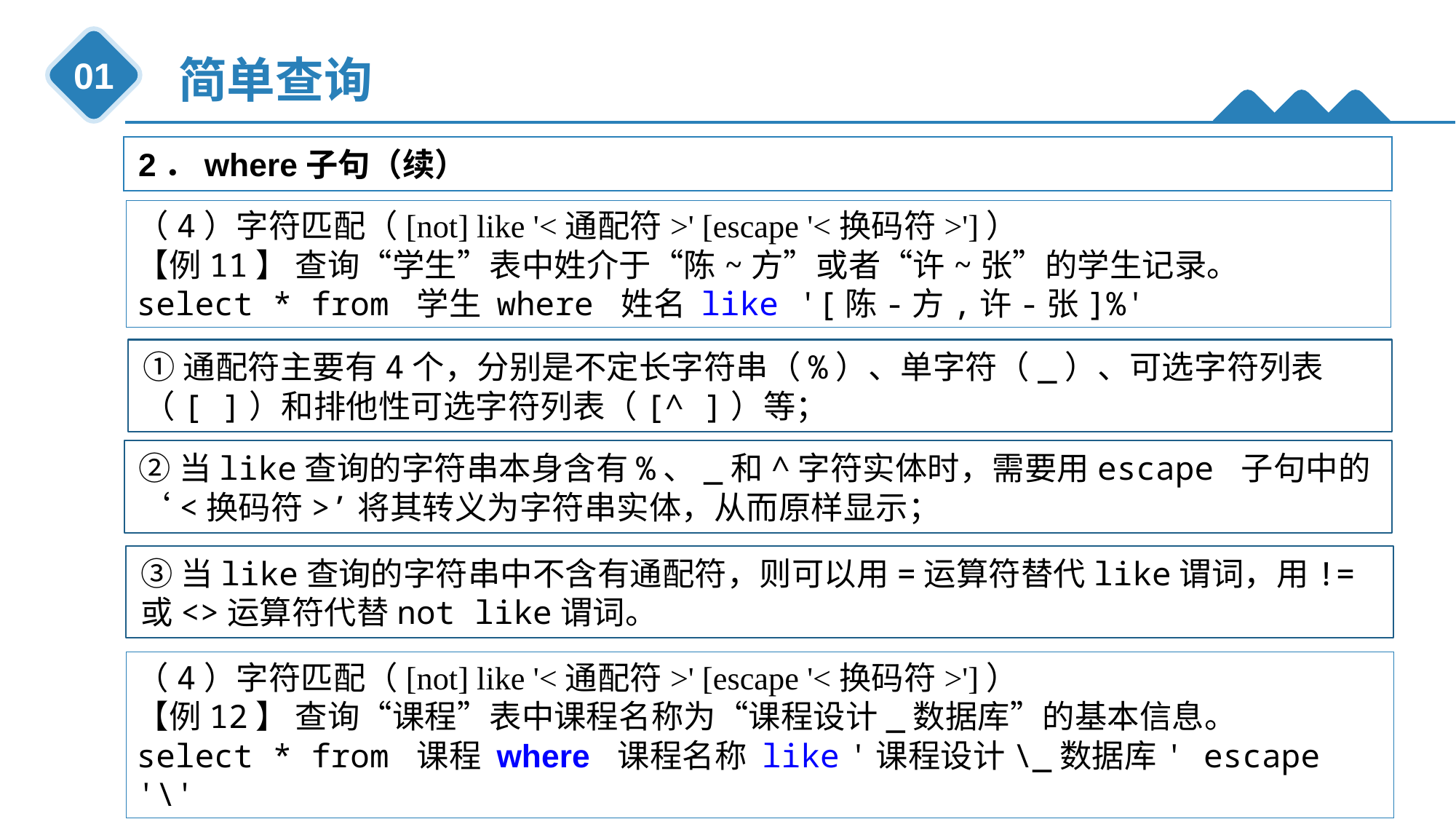

简单查询
01

2．where子句（续）
（4）字符匹配（[not] like '<通配符>' [escape '<换码符>']）
【例11】 查询“学生”表中姓介于“陈~方”或者“许~张”的学生记录。
select * from 学生 where 姓名 like '[陈-方,许-张]%'
①通配符主要有4个，分别是不定长字符串（%）、单字符（_）、可选字符列表（[ ]）和排他性可选字符列表（[^ ]）等；
②当like查询的字符串本身含有%、_和^字符实体时，需要用escape 子句中的‘<换码符>’将其转义为字符串实体，从而原样显示；
③当like查询的字符串中不含有通配符，则可以用=运算符替代like谓词，用!=或<>运算符代替not like谓词。
（4）字符匹配（[not] like '<通配符>' [escape '<换码符>']）
【例12】 查询“课程”表中课程名称为“课程设计_数据库”的基本信息。
select * from 课程 where 课程名称 like '课程设计\_数据库' escape '\'